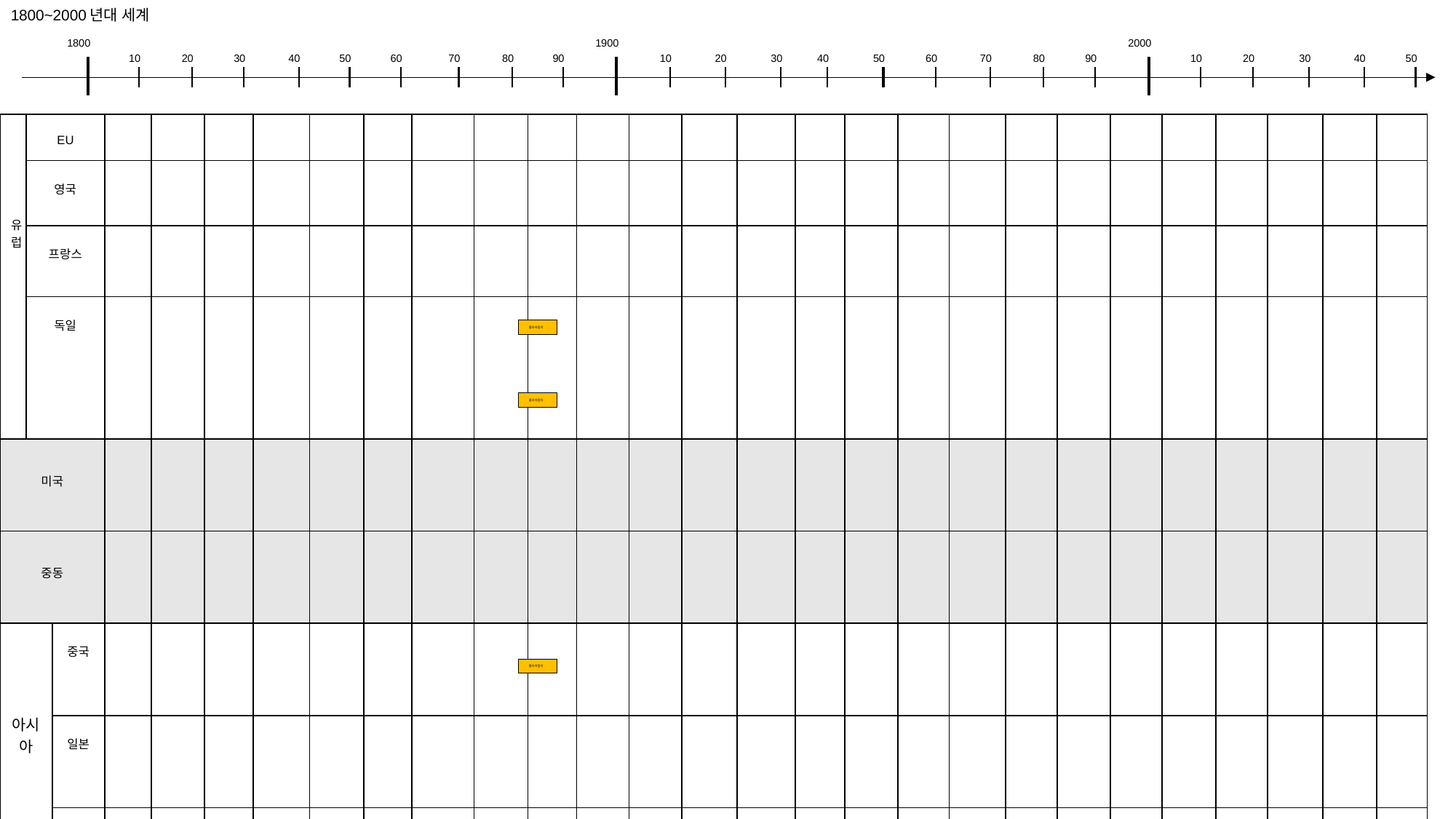

1800~2000년대 세계
1800
1900
2000
10
20
30
40
50
60
70
80
90
10
20
30
40
50
60
70
80
90
10
20
30
40
50
| 유럽 | EU |  |  |  |  |  |  |  |  |  |  |  |  |  |  |  |  |  |  |  |  |  |  |  |  |  |  |
| --- | --- | --- | --- | --- | --- | --- | --- | --- | --- | --- | --- | --- | --- | --- | --- | --- | --- | --- | --- | --- | --- | --- | --- | --- | --- | --- | --- |
|  | 영국 |  |  |  |  |  |  |  |  |  |  |  |  |  |  |  |  |  |  |  |  |  |  |  |  |  |  |
|  | 프랑스 |  |  |  |  |  |  |  |  |  |  |  |  |  |  |  |  |  |  |  |  |  |  |  |  |  |  |
|  | 독일 |  |  |  |  |  |  |  |  |  |  |  |  |  |  |  |  |  |  |  |  |  |  |  |  |  |  |
| 미국 |  |  |  |  |  |  |  |  |  |  |  |  |  |  |  |  |  |  |  |  |  |  |  |  |  |  |  |
| 중동 |  |  |  |  |  |  |  |  |  |  |  |  |  |  |  |  |  |  |  |  |  |  |  |  |  |  |  |
| 아시아 |  | 중국 |  |  |  |  |  |  |  |  |  |  |  |  |  |  |  |  |  |  |  |  |  |  |  |  |  |
|  |  | 일본 |  |  |  |  |  |  |  |  |  |  |  |  |  |  |  |  |  |  |  |  |  |  |  |  |  |
|  |  | 한국 |  |  |  |  |  |  |  |  |  |  |  |  |  |  |  |  |  |  |  |  |  |  |  |  |  |
플라자합의
플라자합의
플라자합의